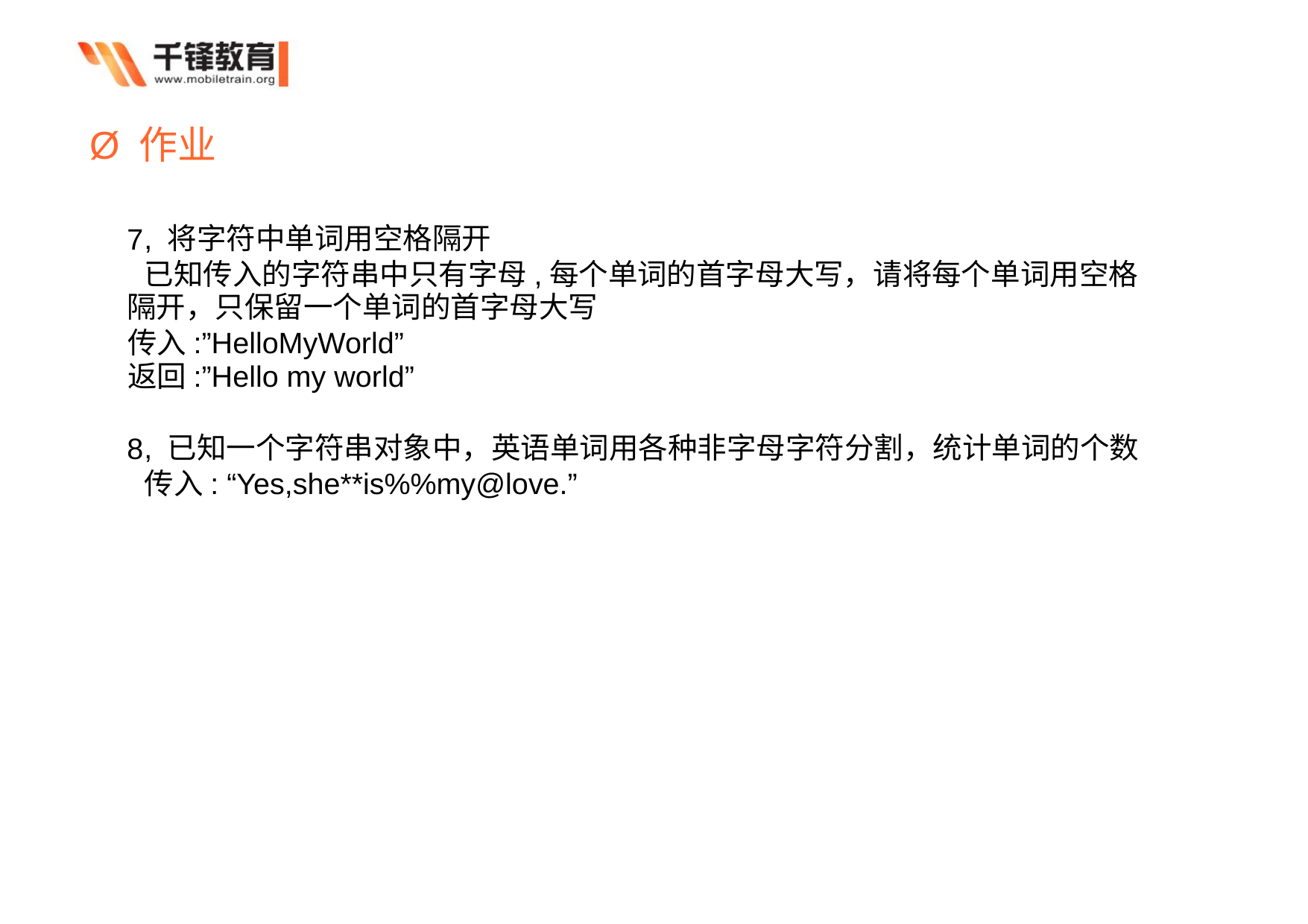

Ø 作业
, 将字符中单词用空格隔开
已知传入的字符串中只有字母,每个单词的首字母大写，请将每个单词用空格
7
隔开，只保留一个单词的首字母大写
传入:”HelloMyWorld”
返回:”Hello my world”
, 已知一个字符串对象中，英语单词用各种非字母字符分割，统计单词的个数
传入: “Yes,she**is%%my@love.”
8